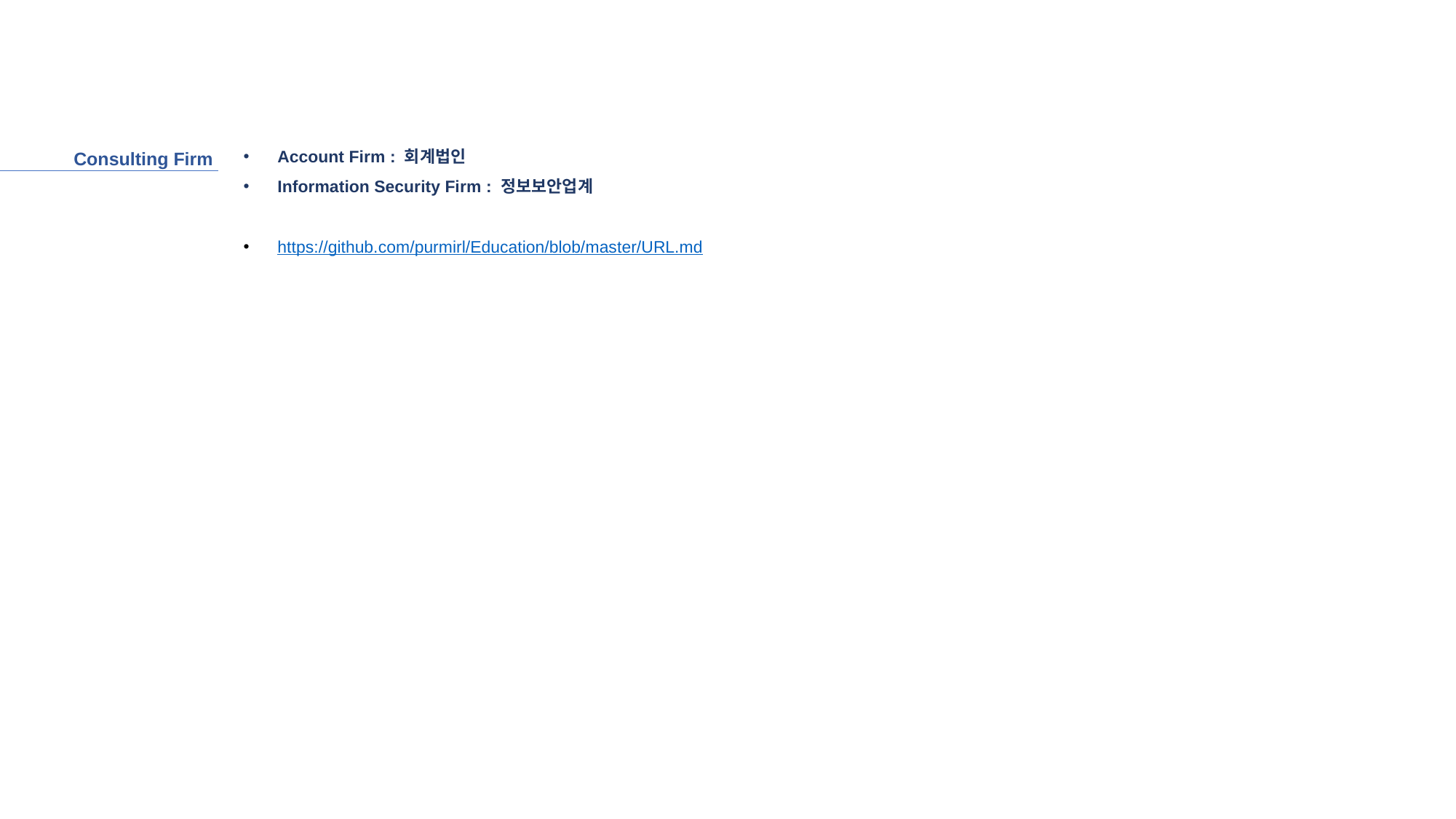

Account Firm : 회계법인
Information Security Firm : 정보보안업계

https://github.com/purmirl/Education/blob/master/URL.md
Consulting Firm